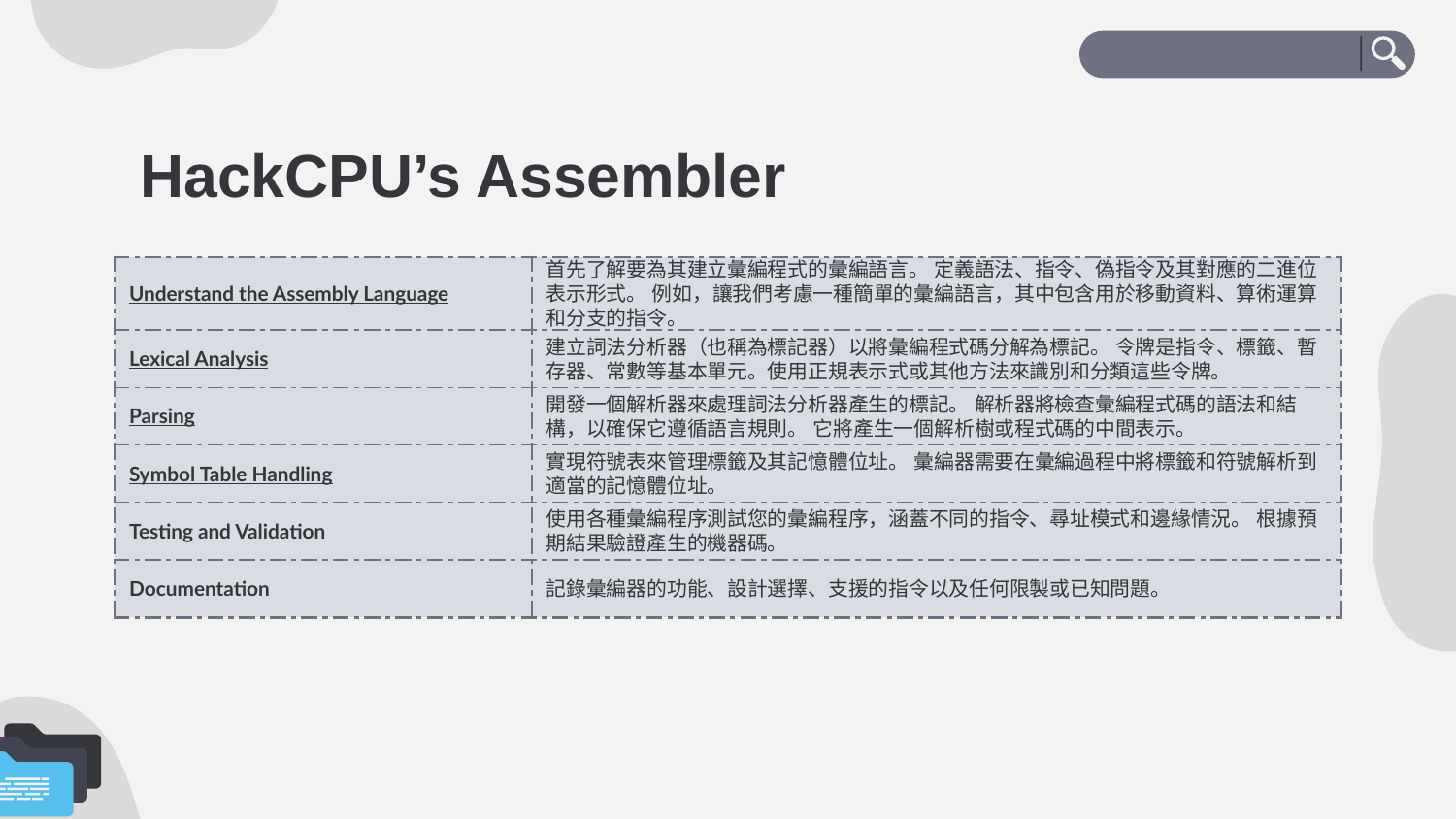

# HackCPU’s Assembler
| Understand the Assembly Language | 首先了解要為其建立彙編程式的彙編語言。 定義語法、指令、偽指令及其對應的二進位表示形式。 例如，讓我們考慮一種簡單的彙編語言，其中包含用於移動資料、算術運算和分支的指令。 |
| --- | --- |
| Lexical Analysis | 建立詞法分析器（也稱為標記器）以將彙編程式碼分解為標記。 令牌是指令、標籤、暫存器、常數等基本單元。使用正規表示式或其他方法來識別和分類這些令牌。 |
| Parsing | 開發一個解析器來處理詞法分析器產生的標記。 解析器將檢查彙編程式碼的語法和結構，以確保它遵循語言規則。 它將產生一個解析樹或程式碼的中間表示。 |
| Symbol Table Handling | 實現符號表來管理標籤及其記憶體位址。 彙編器需要在彙編過程中將標籤和符號解析到適當的記憶體位址。 |
| Testing and Validation | 使用各種彙編程序測試您的彙編程序，涵蓋不同的指令、尋址模式和邊緣情況。 根據預期結果驗證產生的機器碼。 |
| Documentation | 記錄彙編器的功能、設計選擇、支援的指令以及任何限製或已知問題。 |